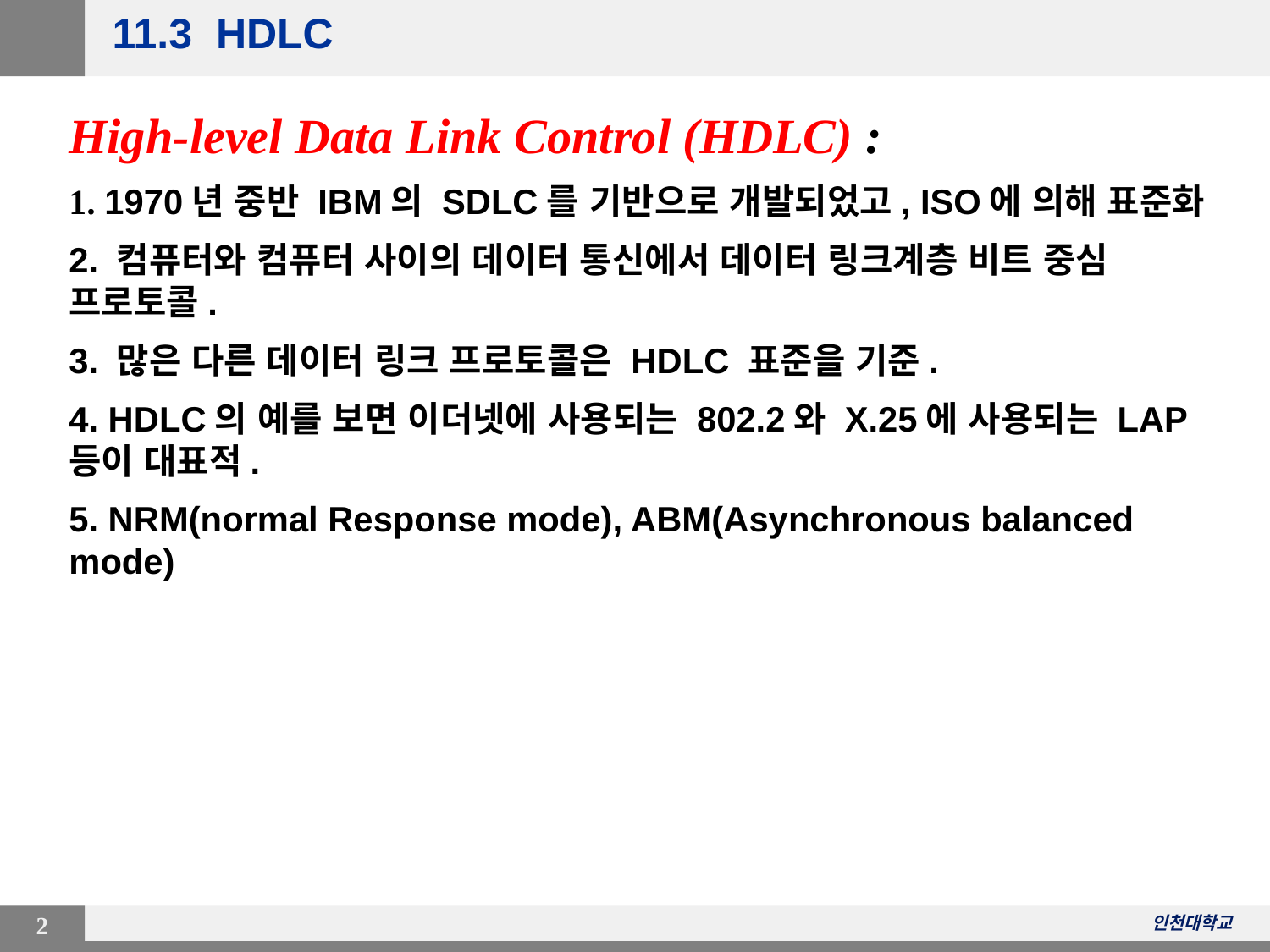

11.3  HDLC
High-level Data Link Control (HDLC) :
1. 1970년 중반 IBM의 SDLC를 기반으로 개발되었고, ISO에 의해 표준화
2. 컴퓨터와 컴퓨터 사이의 데이터 통신에서 데이터 링크계층 비트 중심 프로토콜.
3. 많은 다른 데이터 링크 프로토콜은 HDLC 표준을 기준.
4. HDLC의 예를 보면 이더넷에 사용되는 802.2와 X.25에 사용되는 LAP등이 대표적.
5. NRM(normal Response mode), ABM(Asynchronous balanced mode)